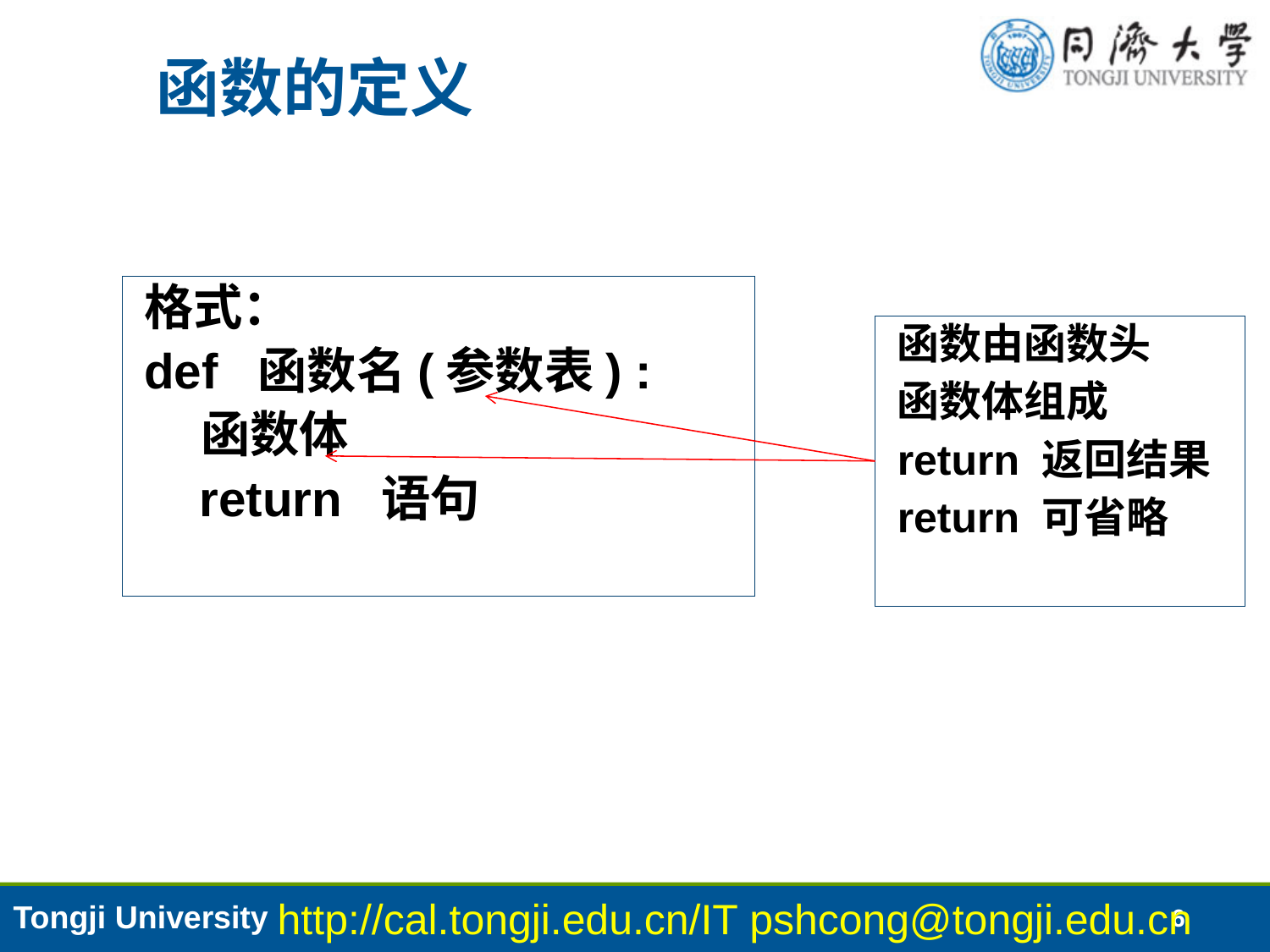

函数的定义
格式：
def  函数名(参数表) :
    函数体
    return  语句
函数由函数头
函数体组成
return 返回结果
return 可省略